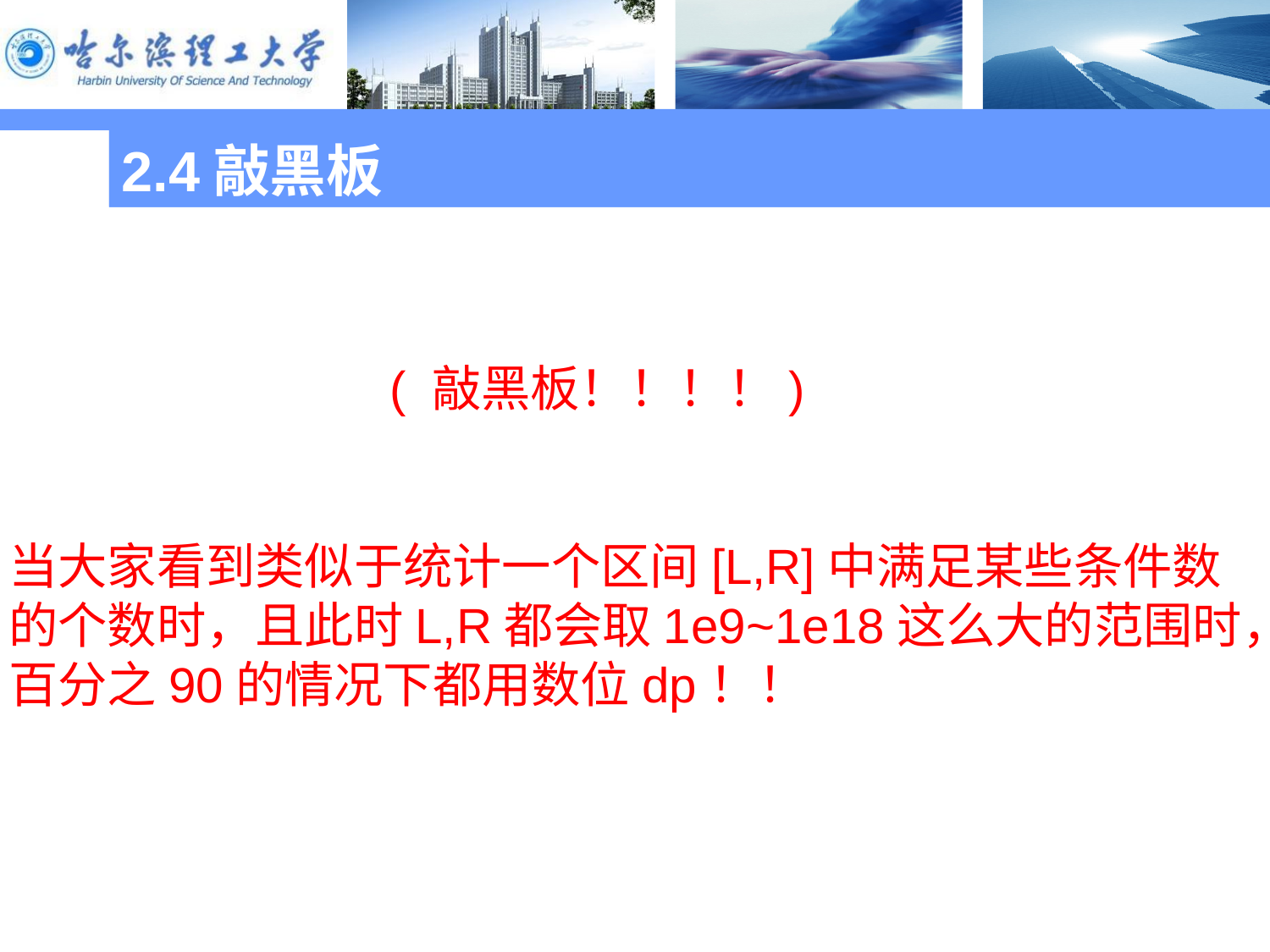

2.4敲黑板

			( 敲黑板！！！！)

当大家看到类似于统计一个区间[L,R]中满足某些条件数
的个数时，且此时L,R都会取1e9~1e18这么大的范围时，
百分之90的情况下都用数位dp！！